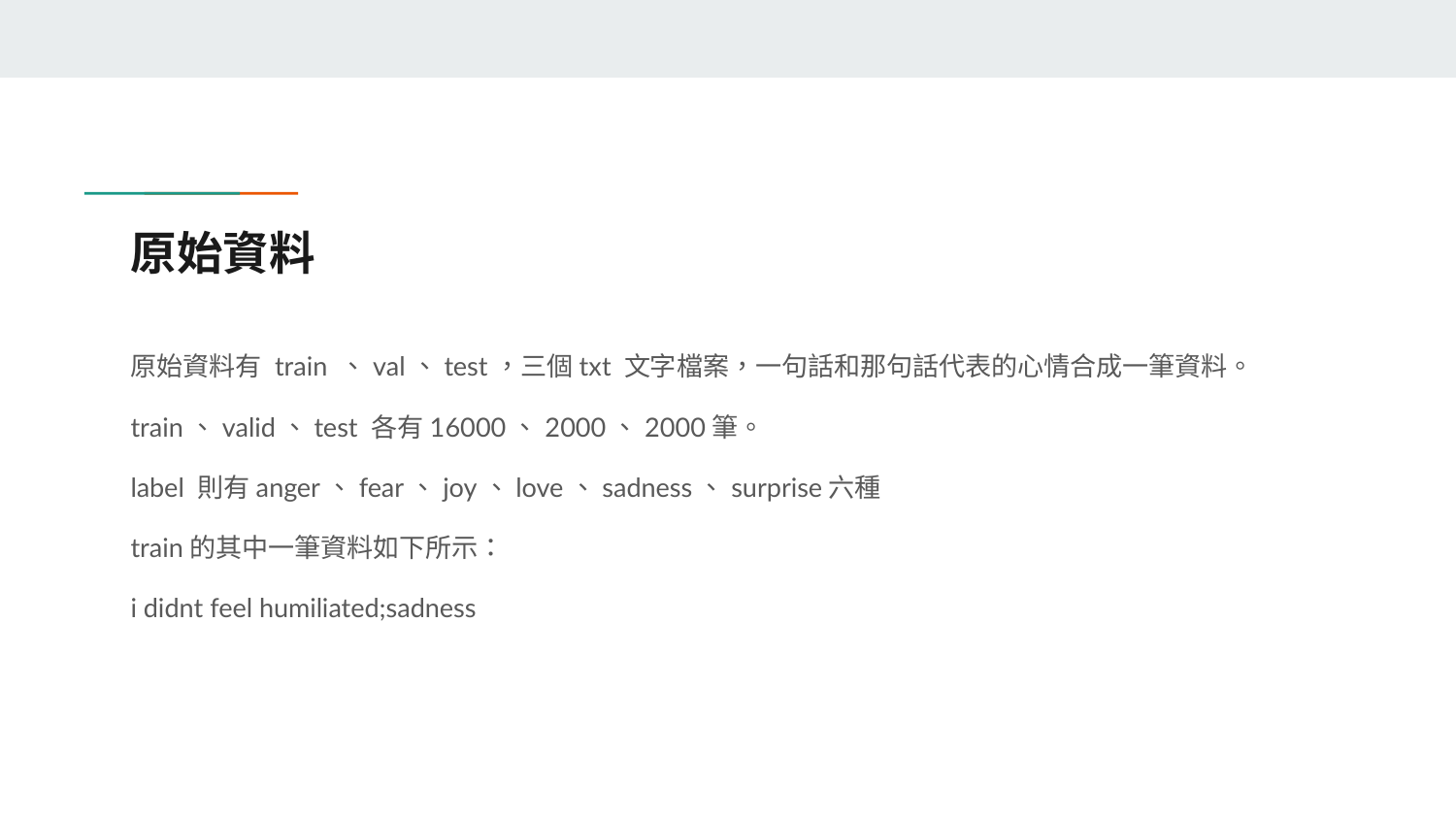

# 原始資料
原始資料有 train 、val、test，三個txt 文字檔案，一句話和那句話代表的心情合成一筆資料。
train、valid、test 各有16000、2000、2000筆。
label 則有anger、fear、joy、love、sadness、surprise六種
train的其中一筆資料如下所示：
i didnt feel humiliated;sadness